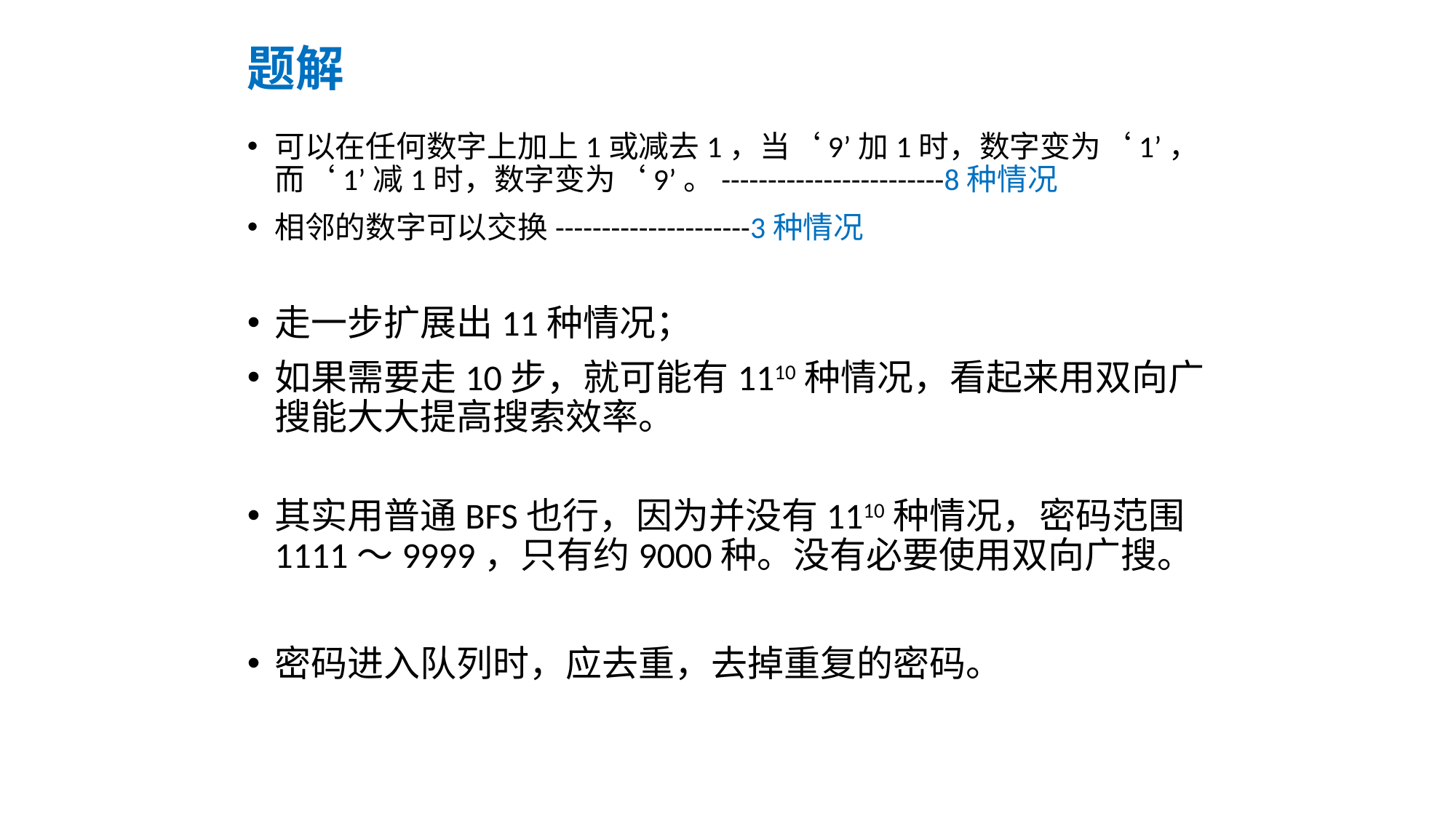

# 题解
可以在任何数字上加上1或减去1，当‘9’加1时，数字变为‘1’，而‘1’减1时，数字变为‘9’。------------------------8种情况
相邻的数字可以交换---------------------3种情况

走一步扩展出11种情况；
如果需要走10步，就可能有1110种情况，看起来用双向广搜能大大提高搜索效率。

其实用普通BFS也行，因为并没有1110种情况，密码范围1111～9999，只有约9000种。没有必要使用双向广搜。

密码进入队列时，应去重，去掉重复的密码。